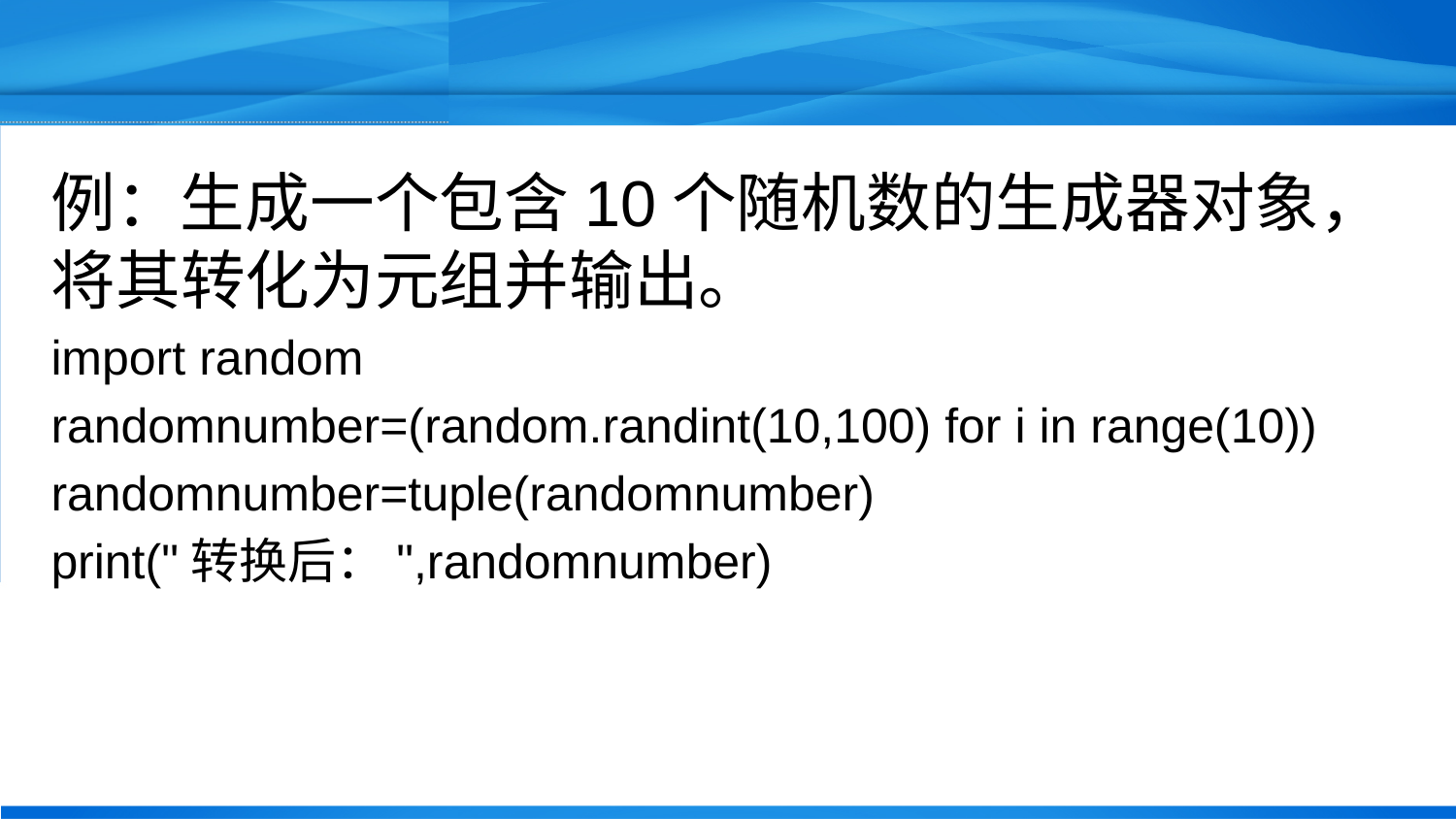

#
例：生成一个包含10个随机数的生成器对象，将其转化为元组并输出。
import random
randomnumber=(random.randint(10,100) for i in range(10))
randomnumber=tuple(randomnumber)
print("转换后：",randomnumber)